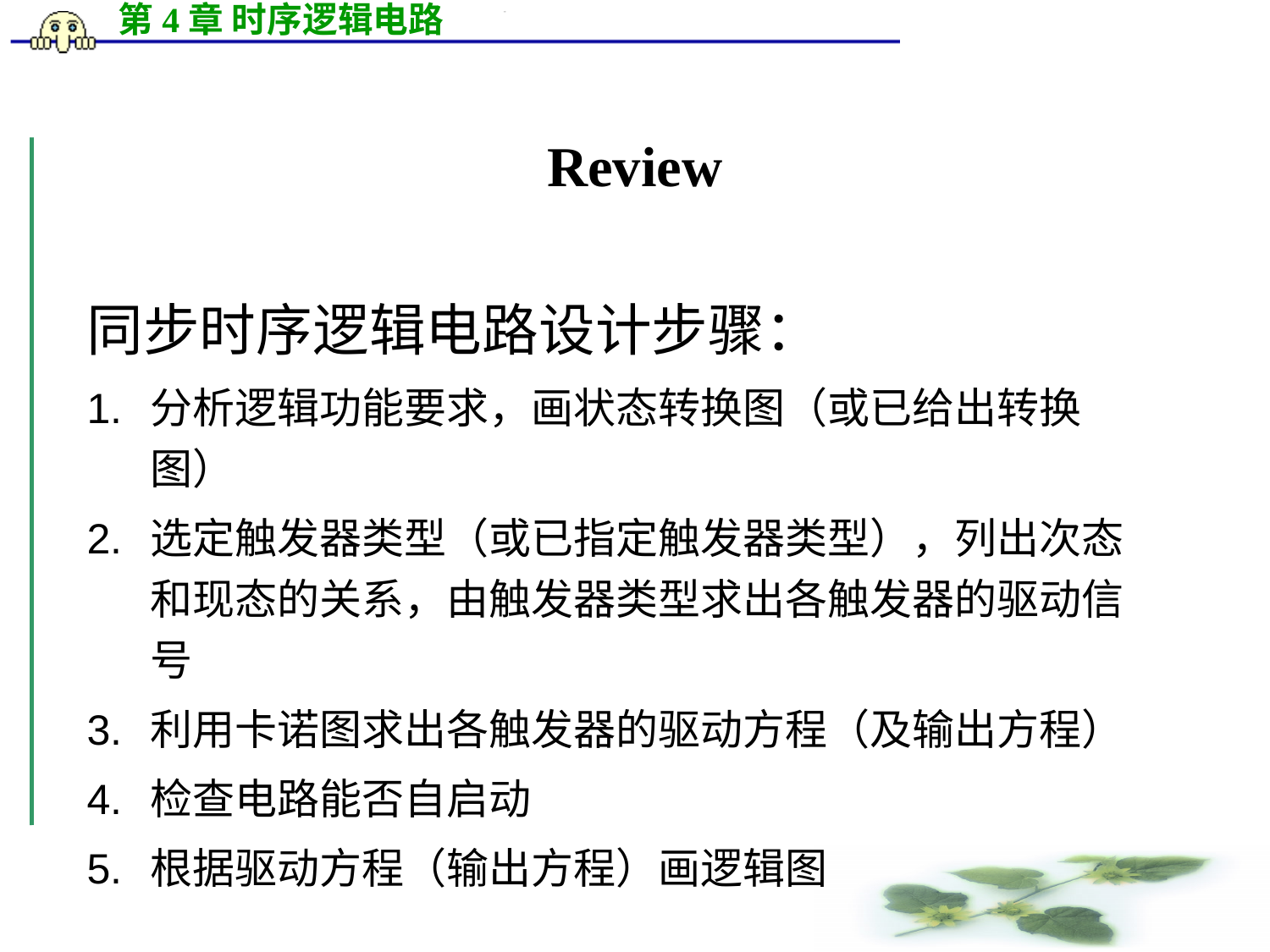

# Review
同步时序逻辑电路设计步骤：
分析逻辑功能要求，画状态转换图（或已给出转换图）
选定触发器类型（或已指定触发器类型），列出次态和现态的关系，由触发器类型求出各触发器的驱动信号
利用卡诺图求出各触发器的驱动方程（及输出方程）
检查电路能否自启动
根据驱动方程（输出方程）画逻辑图